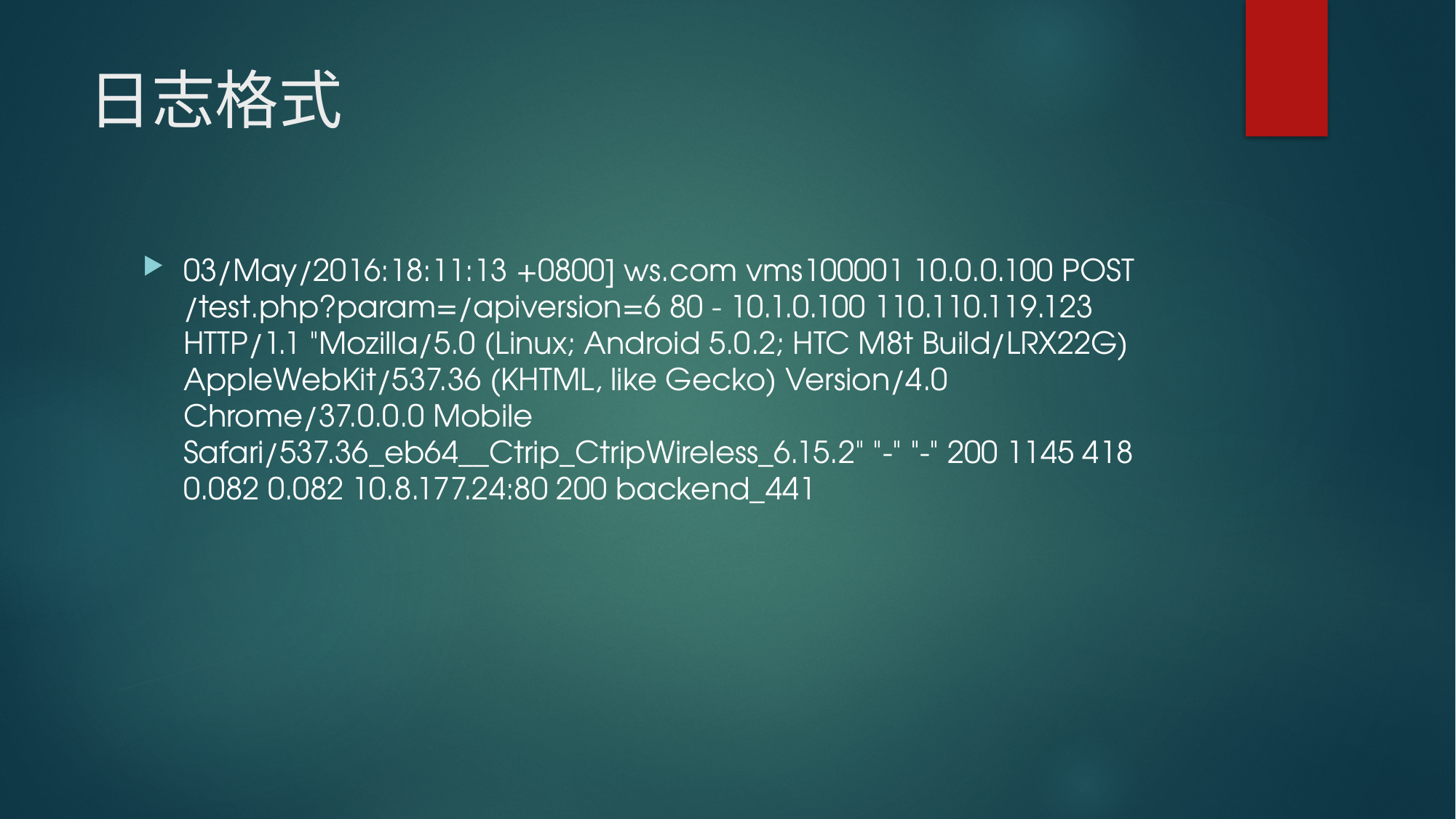

# 日志格式
03/May/2016:18:11:13 +0800] ws.com vms100001 10.0.0.100 POST /test.php?param=/apiversion=6 80 - 10.1.0.100 110.110.119.123 HTTP/1.1 "Mozilla/5.0 (Linux; Android 5.0.2; HTC M8t Build/LRX22G) AppleWebKit/537.36 (KHTML, like Gecko) Version/4.0 Chrome/37.0.0.0 Mobile Safari/537.36_eb64__Ctrip_CtripWireless_6.15.2" "-" "-" 200 1145 418 0.082 0.082 10.8.177.24:80 200 backend_441